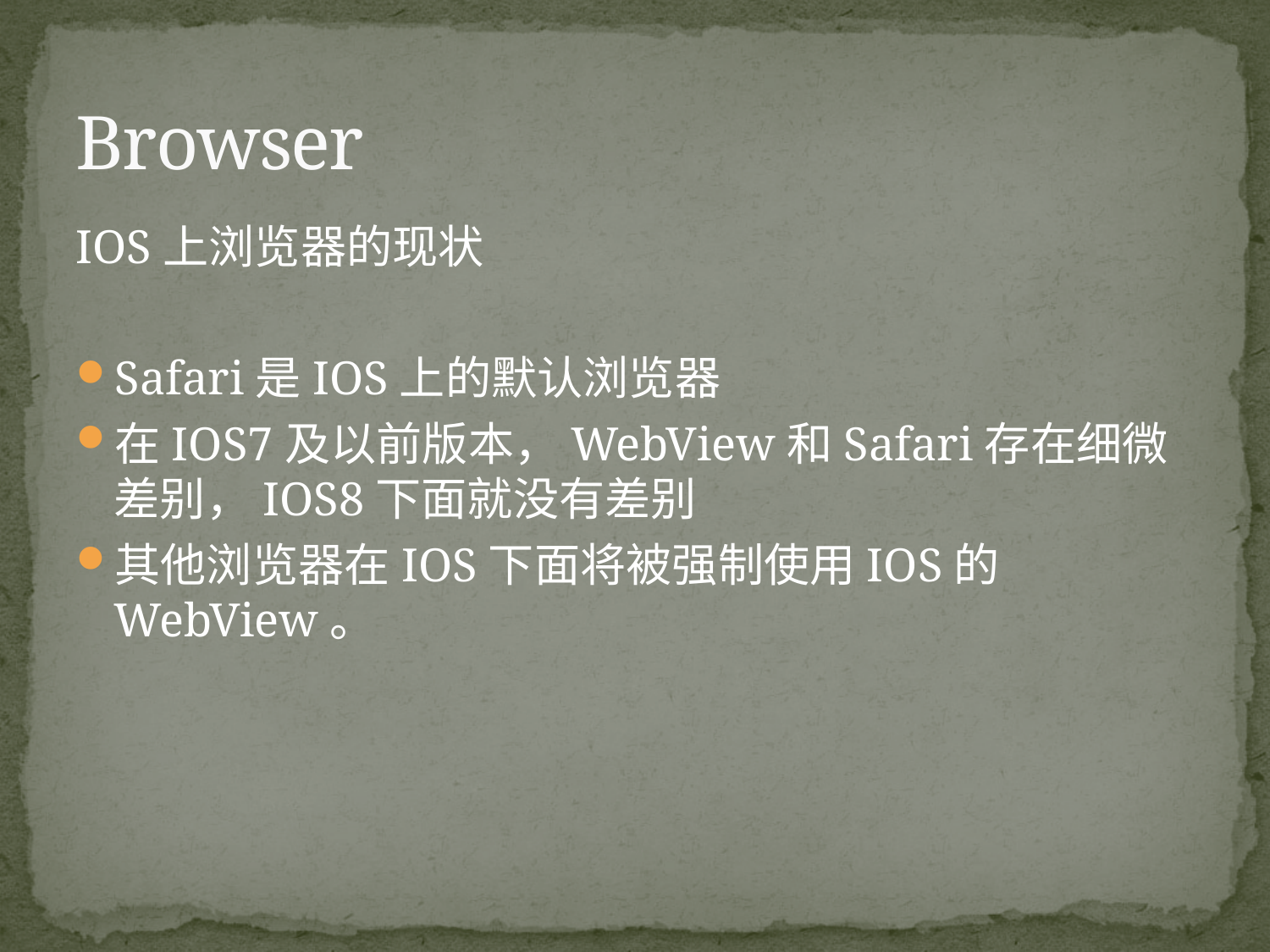

# Browser
IOS上浏览器的现状

Safari是IOS上的默认浏览器
在IOS7及以前版本，WebView和Safari存在细微差别，IOS8下面就没有差别
其他浏览器在IOS下面将被强制使用IOS的WebView。